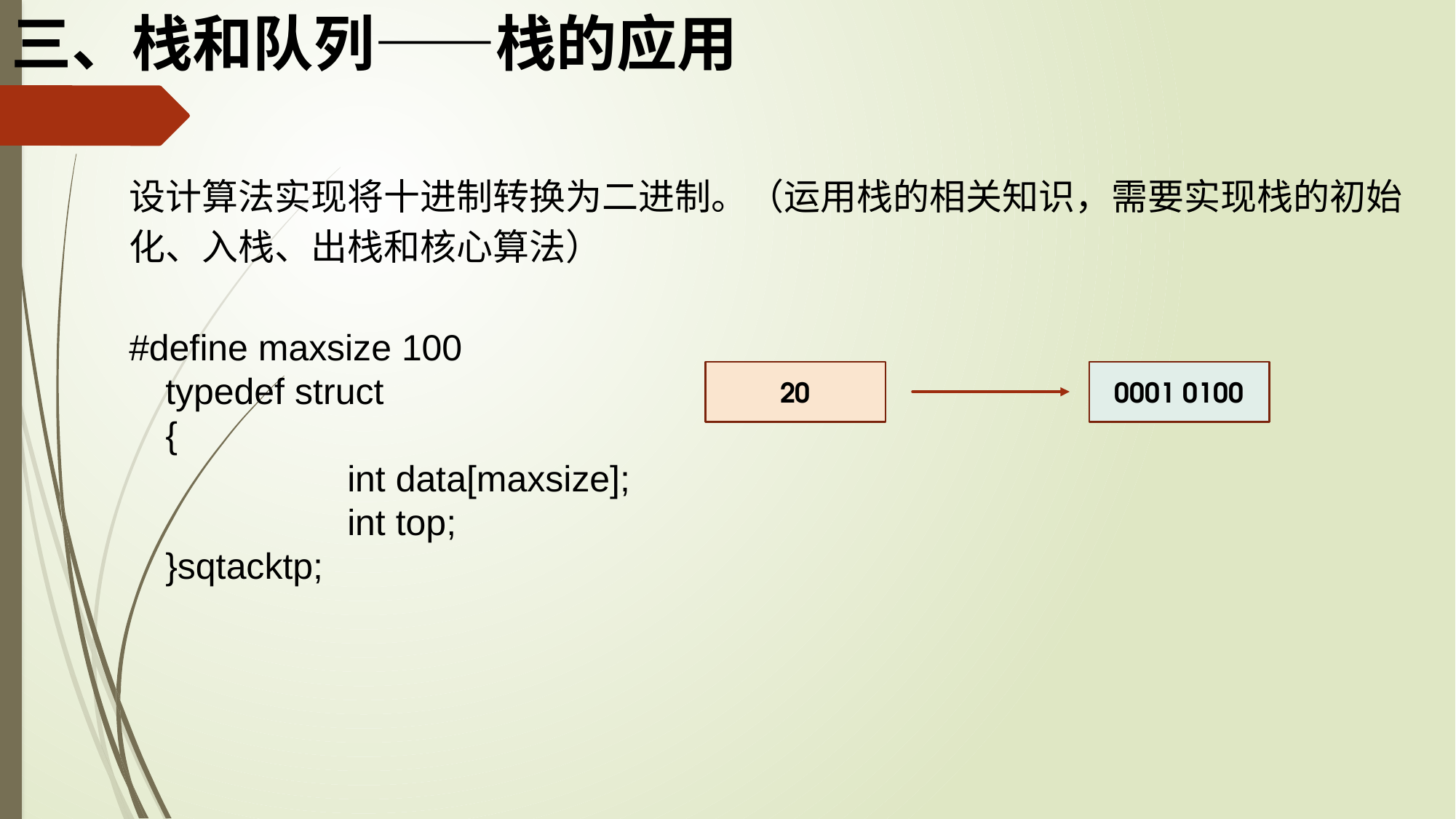

# 三、栈和队列——栈的应用
设计算法实现将十进制转换为二进制。（运用栈的相关知识，需要实现栈的初始化、入栈、出栈和核心算法）

#define maxsize 100
typedef struct
{
		int data[maxsize];
		int top;
}sqtacktp;
20
0001 0100